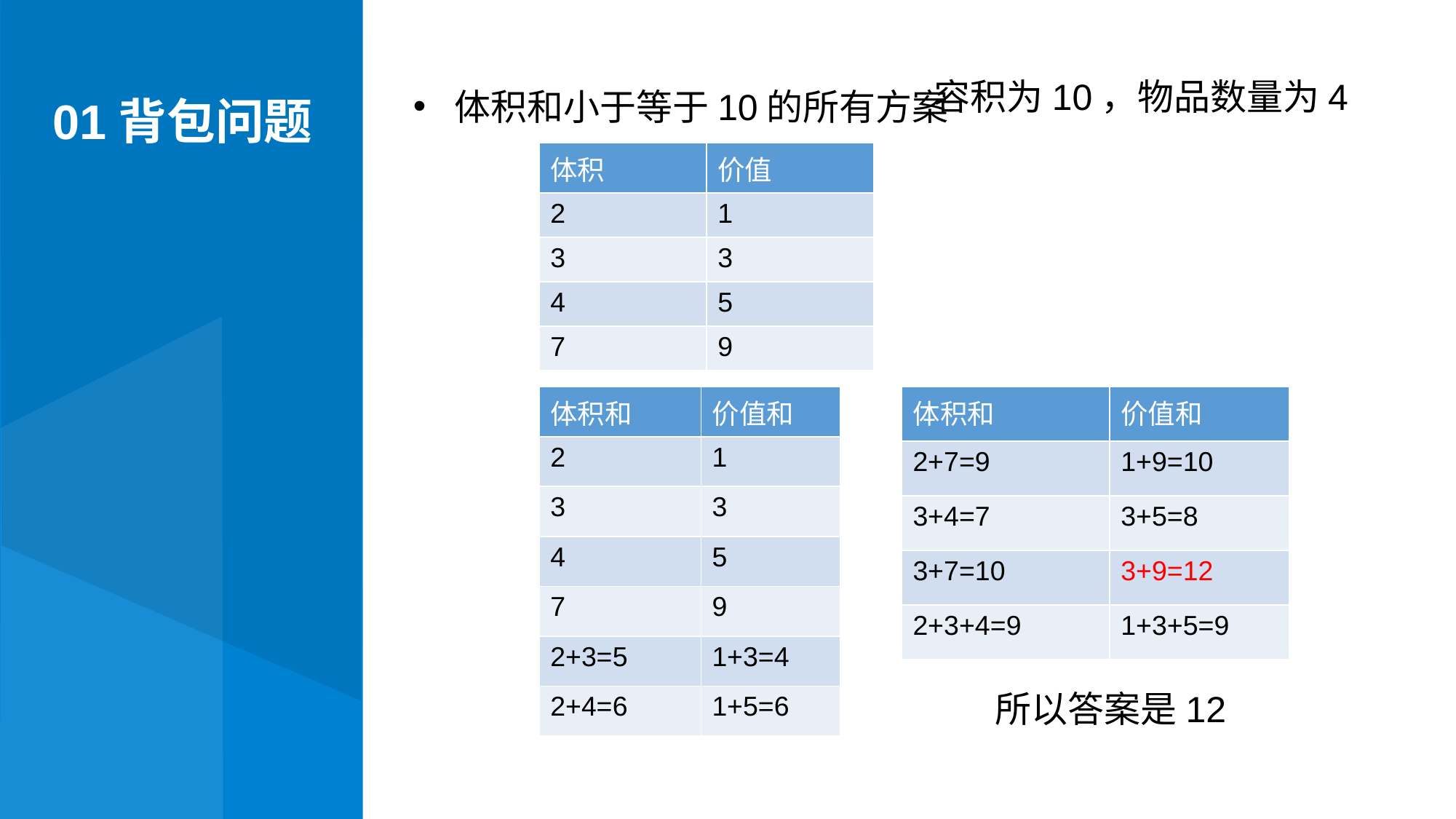

01背包问题
体积和小于等于10的所有方案
容积为10，物品数量为4
| 体积 | 价值 |
| --- | --- |
| 2 | 1 |
| 3 | 3 |
| 4 | 5 |
| 7 | 9 |
| 体积和 | 价值和 |
| --- | --- |
| 2 | 1 |
| 3 | 3 |
| 4 | 5 |
| 7 | 9 |
| 2+3=5 | 1+3=4 |
| 2+4=6 | 1+5=6 |
| 体积和 | 价值和 |
| --- | --- |
| 2+7=9 | 1+9=10 |
| 3+4=7 | 3+5=8 |
| 3+7=10 | 3+9=12 |
| 2+3+4=9 | 1+3+5=9 |
所以答案是12